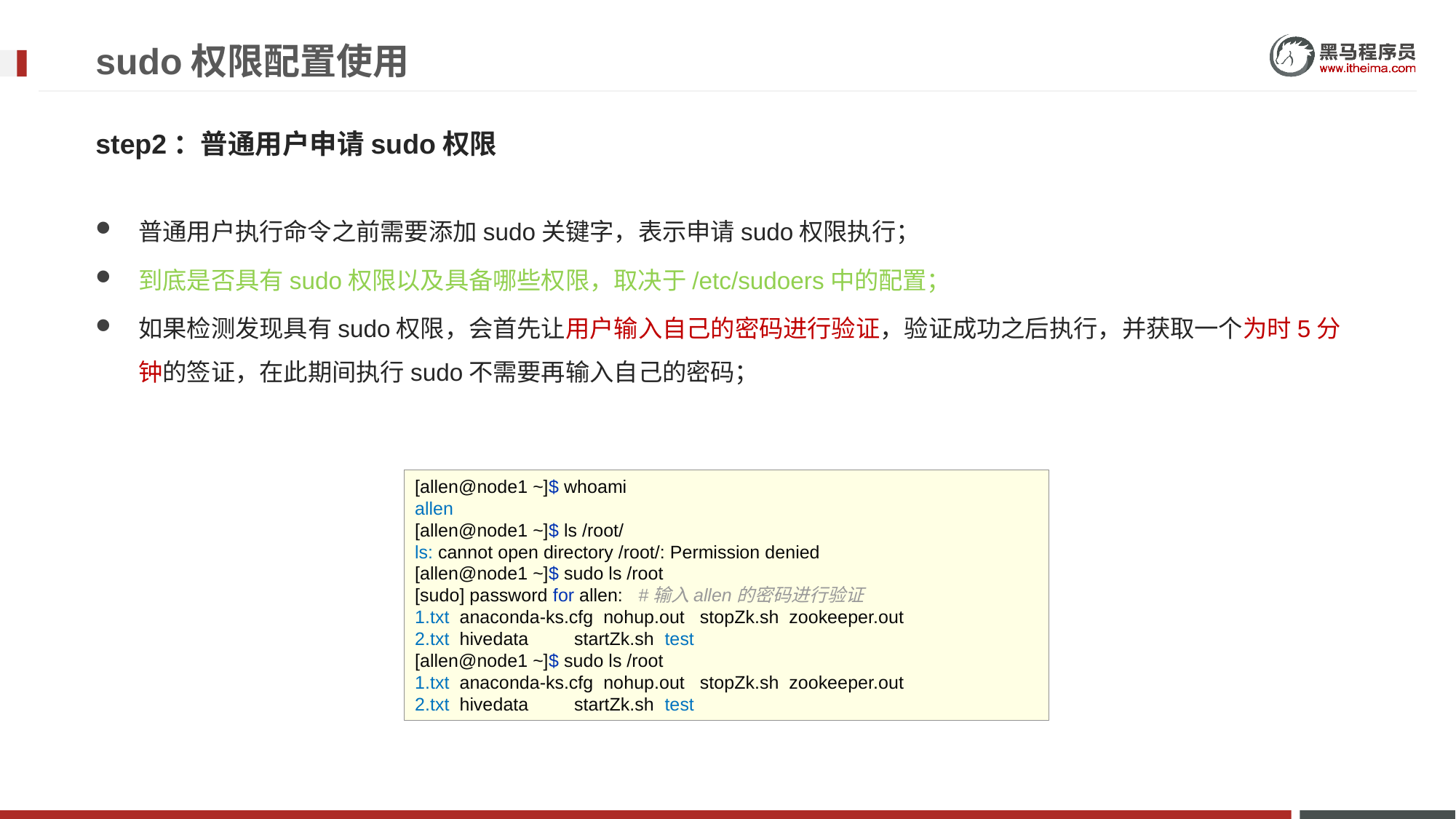

# sudo权限配置使用
step2：普通用户申请sudo权限
普通用户执行命令之前需要添加sudo关键字，表示申请sudo权限执行；
到底是否具有sudo权限以及具备哪些权限，取决于/etc/sudoers中的配置；
如果检测发现具有sudo权限，会首先让用户输入自己的密码进行验证，验证成功之后执行，并获取一个为时5分钟的签证，在此期间执行sudo不需要再输入自己的密码；
[allen@node1 ~]$ whoami
allen
[allen@node1 ~]$ ls /root/
ls: cannot open directory /root/: Permission denied
[allen@node1 ~]$ sudo ls /root
[sudo] password for allen:   #输入allen的密码进行验证
1.txt  anaconda-ks.cfg  nohup.out   stopZk.sh  zookeeper.out
2.txt  hivedata         startZk.sh  test
[allen@node1 ~]$ sudo ls /root
1.txt  anaconda-ks.cfg  nohup.out   stopZk.sh  zookeeper.out
2.txt  hivedata         startZk.sh  test